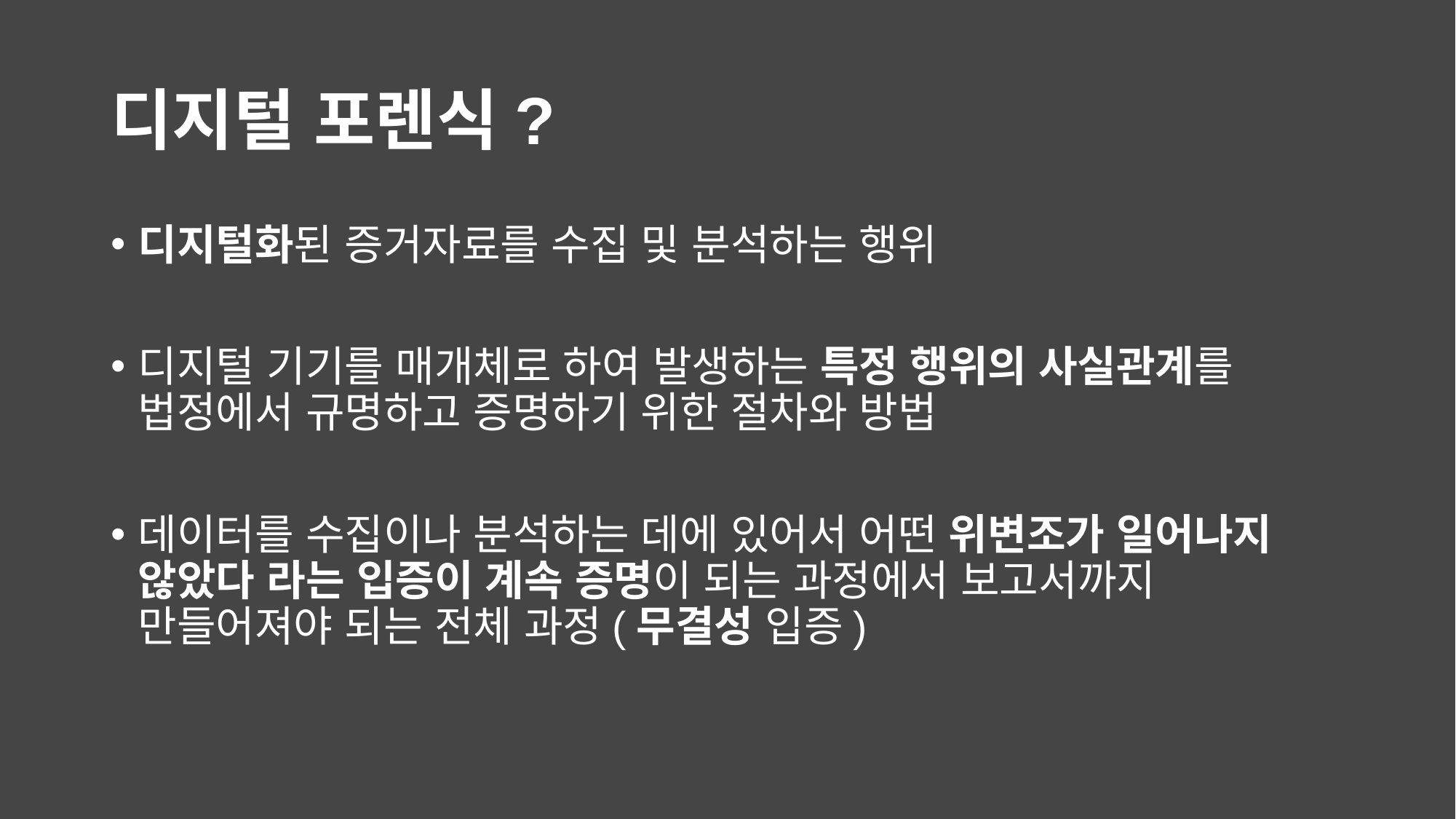

# 디지털 포렌식?
디지털화된 증거자료를 수집 및 분석하는 행위

디지털 기기를 매개체로 하여 발생하는 특정 행위의 사실관계를 법정에서 규명하고 증명하기 위한 절차와 방법

데이터를 수집이나 분석하는 데에 있어서 어떤 위변조가 일어나지 않았다 라는 입증이 계속 증명이 되는 과정에서 보고서까지 만들어져야 되는 전체 과정(무결성 입증)